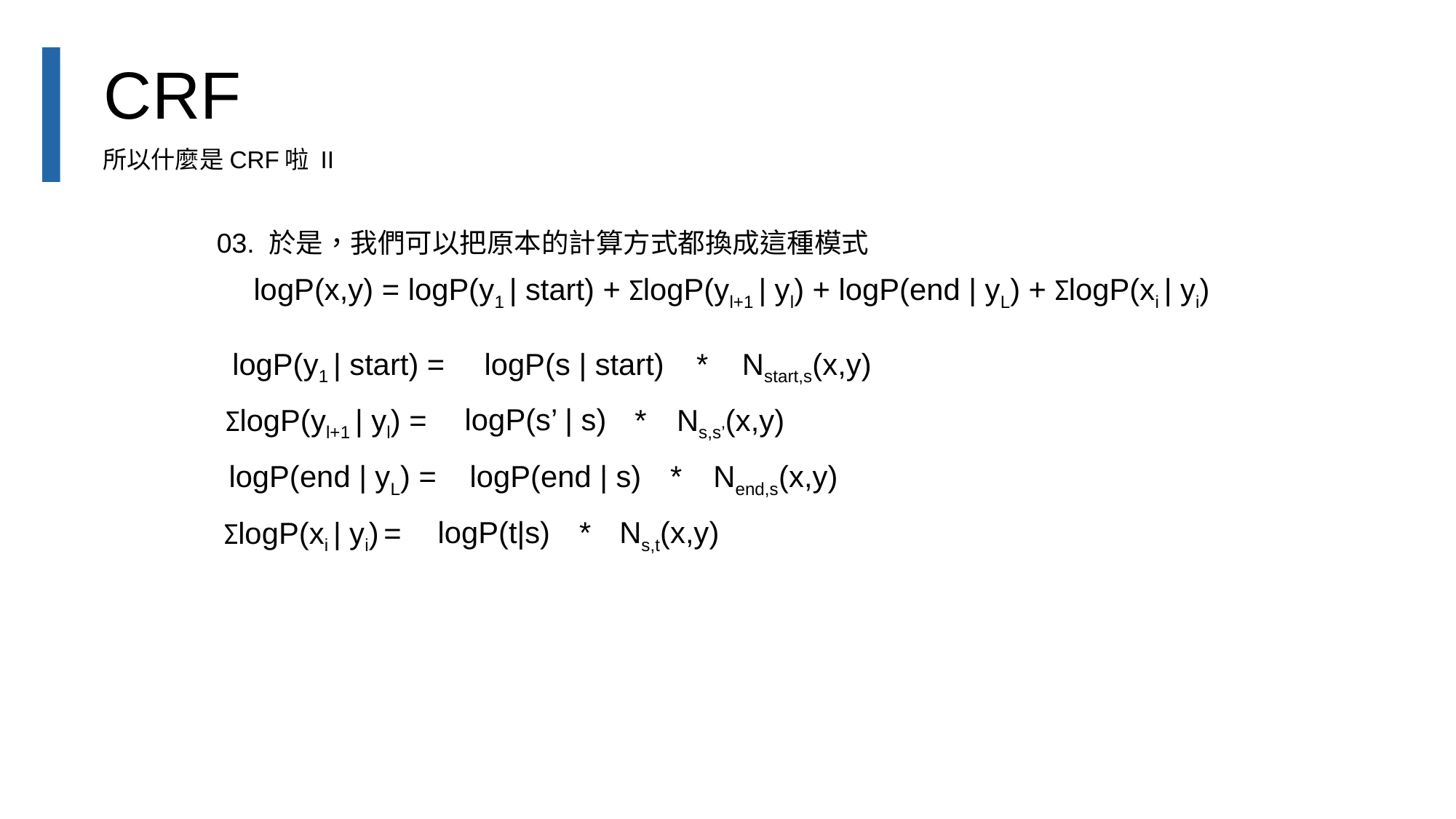

CRF
所以什麼是CRF啦 II
03. 於是，我們可以把原本的計算方式都換成這種模式
logP(x,y) = logP(y1 | start) + ΣlogP(yl+1 | yl) + logP(end | yL) + ΣlogP(xi | yi)
logP(s | start)
*
Nstart,s(x,y)
logP(y1 | start) =
logP(s’ | s)
ΣlogP(yl+1 | yl) =
Ns,s’(x,y)
*
logP(end | s)
*
Nend,s(x,y)
logP(end | yL) =
logP(t|s)
*
Ns,t(x,y)
ΣlogP(xi | yi) =